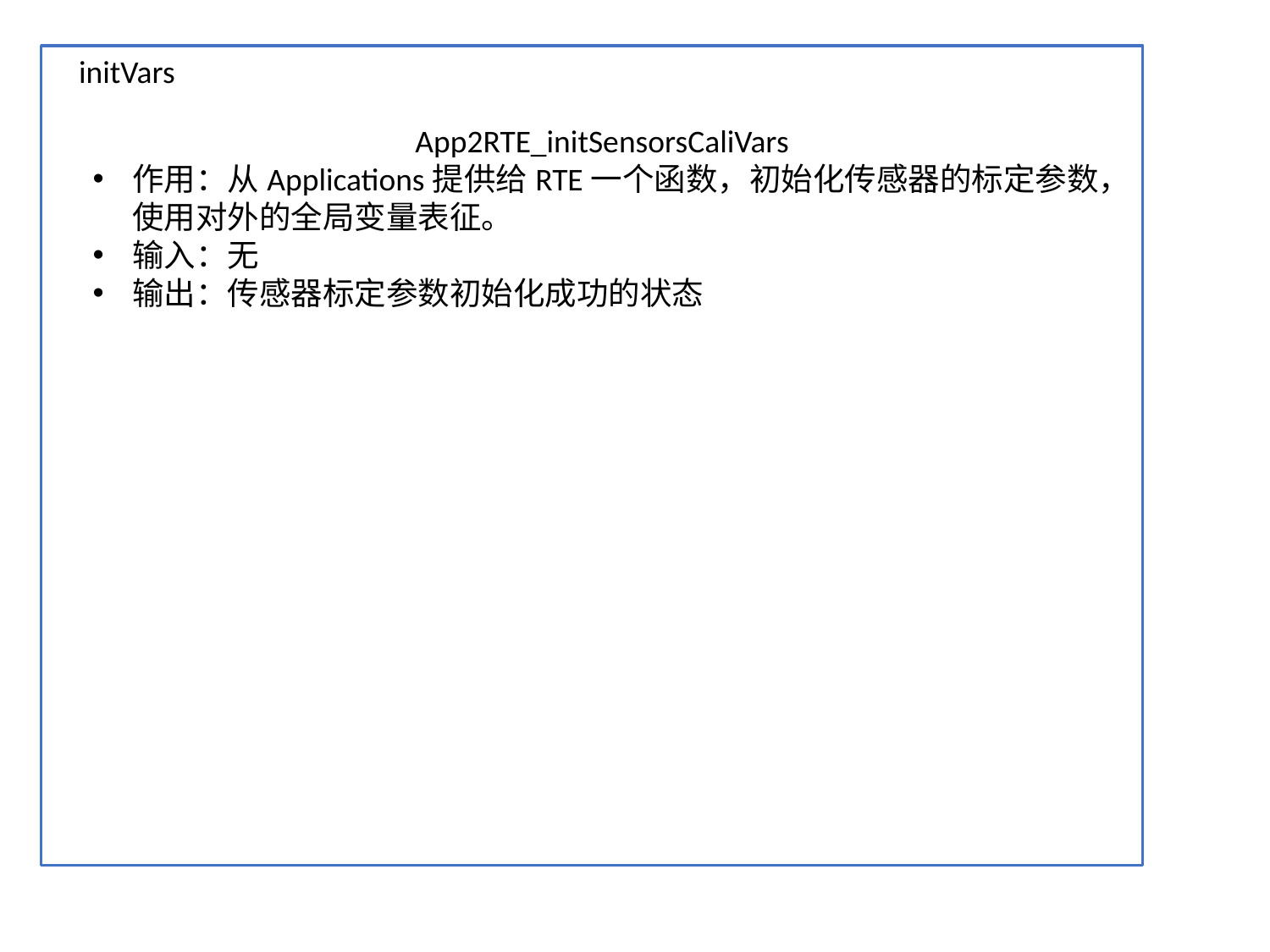

initVars
App2RTE_initSensorsCaliVars
作用：从Applications提供给RTE一个函数，初始化传感器的标定参数，使用对外的全局变量表征。
输入：无
输出：传感器标定参数初始化成功的状态